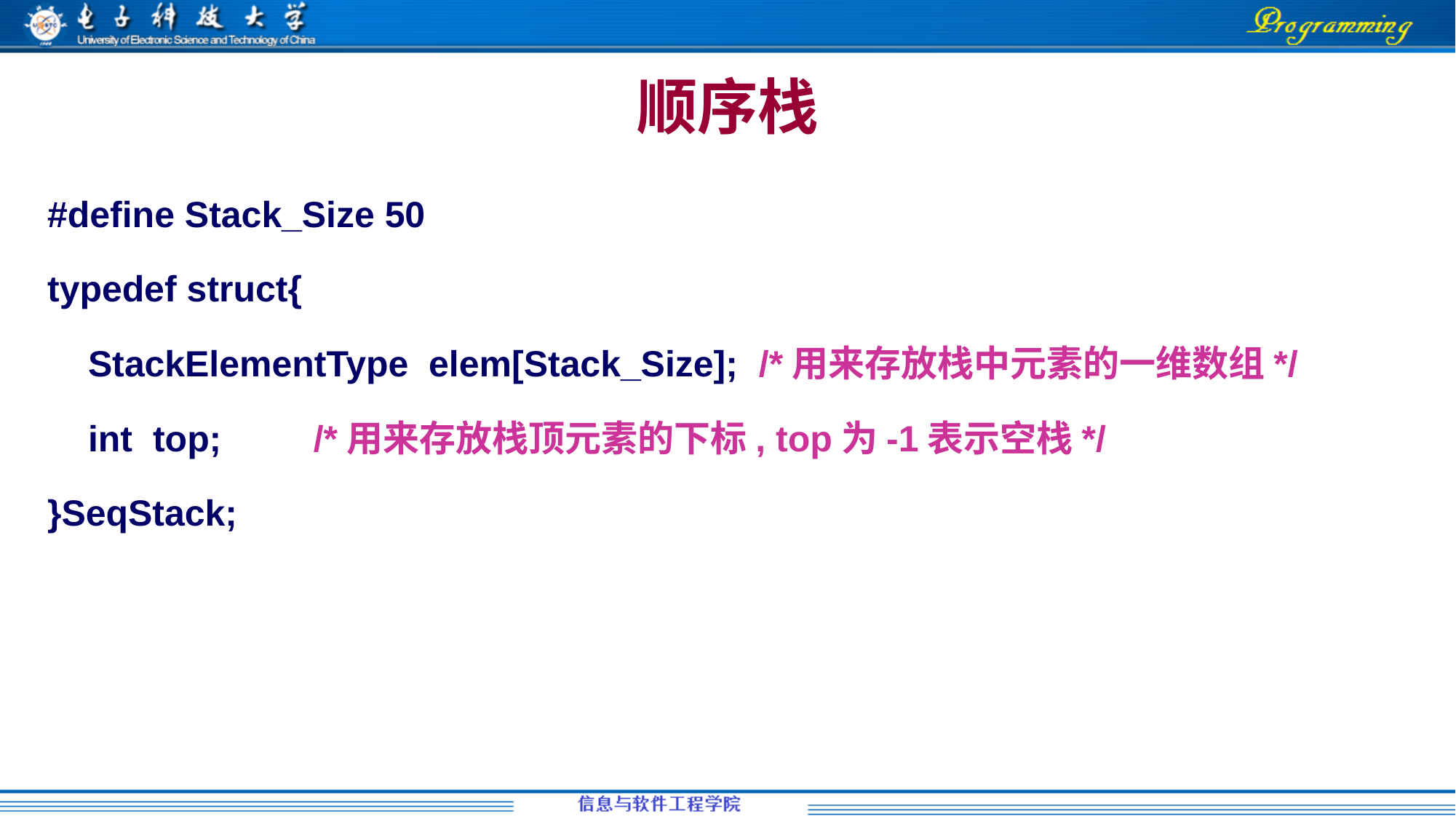

# 顺序栈
#define Stack_Size 50
typedef struct{
    StackElementType  elem[Stack_Size];  /*用来存放栈中元素的一维数组*/
    int  top;         /*用来存放栈顶元素的下标, top为-1表示空栈*/
}SeqStack;